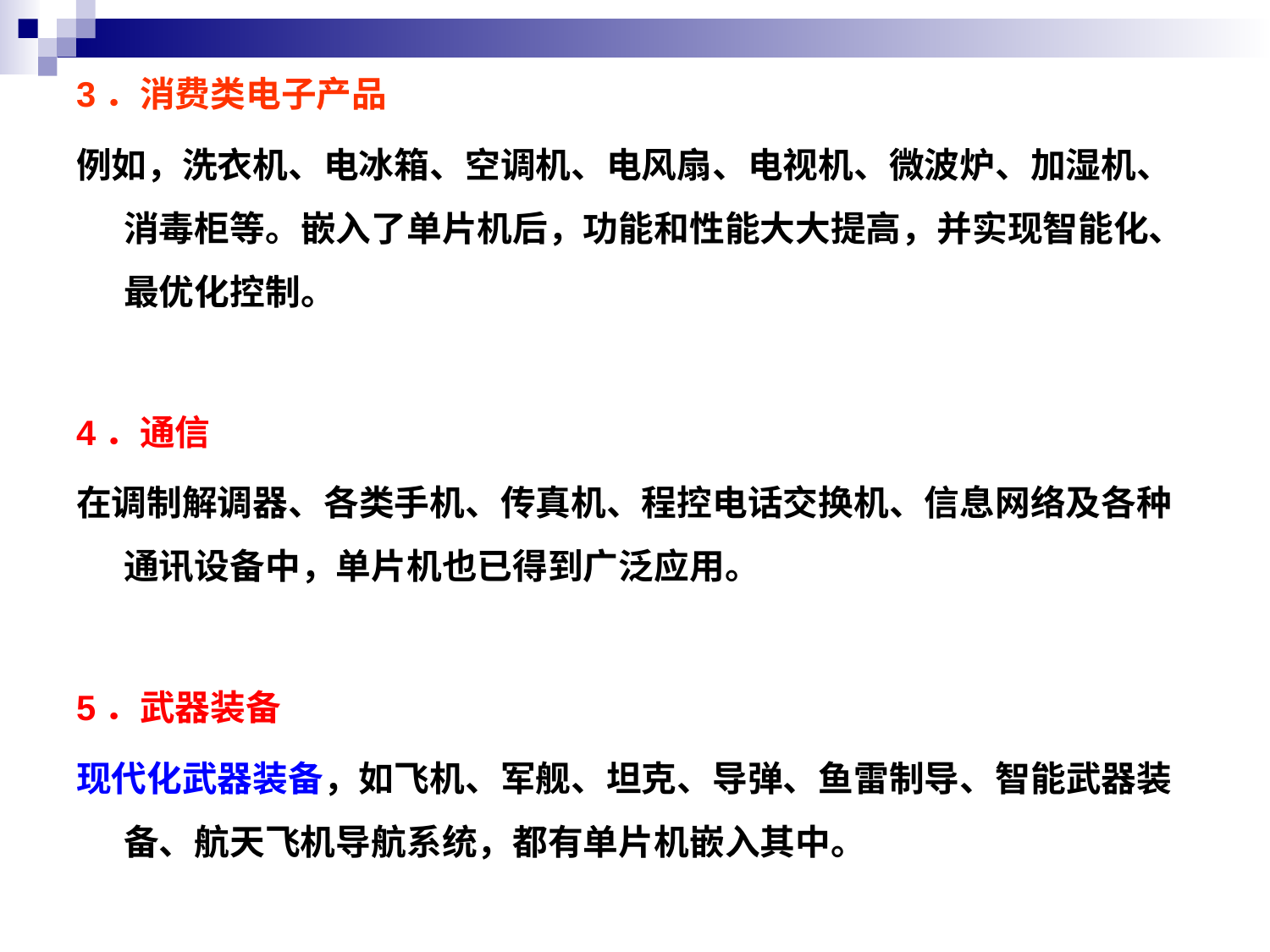

# 3．消费类电子产品
例如，洗衣机、电冰箱、空调机、电风扇、电视机、微波炉、加湿机、消毒柜等。嵌入了单片机后，功能和性能大大提高，并实现智能化、最优化控制。

4．通信
在调制解调器、各类手机、传真机、程控电话交换机、信息网络及各种通讯设备中，单片机也已得到广泛应用。

5．武器装备
现代化武器装备，如飞机、军舰、坦克、导弹、鱼雷制导、智能武器装备、航天飞机导航系统，都有单片机嵌入其中。
14